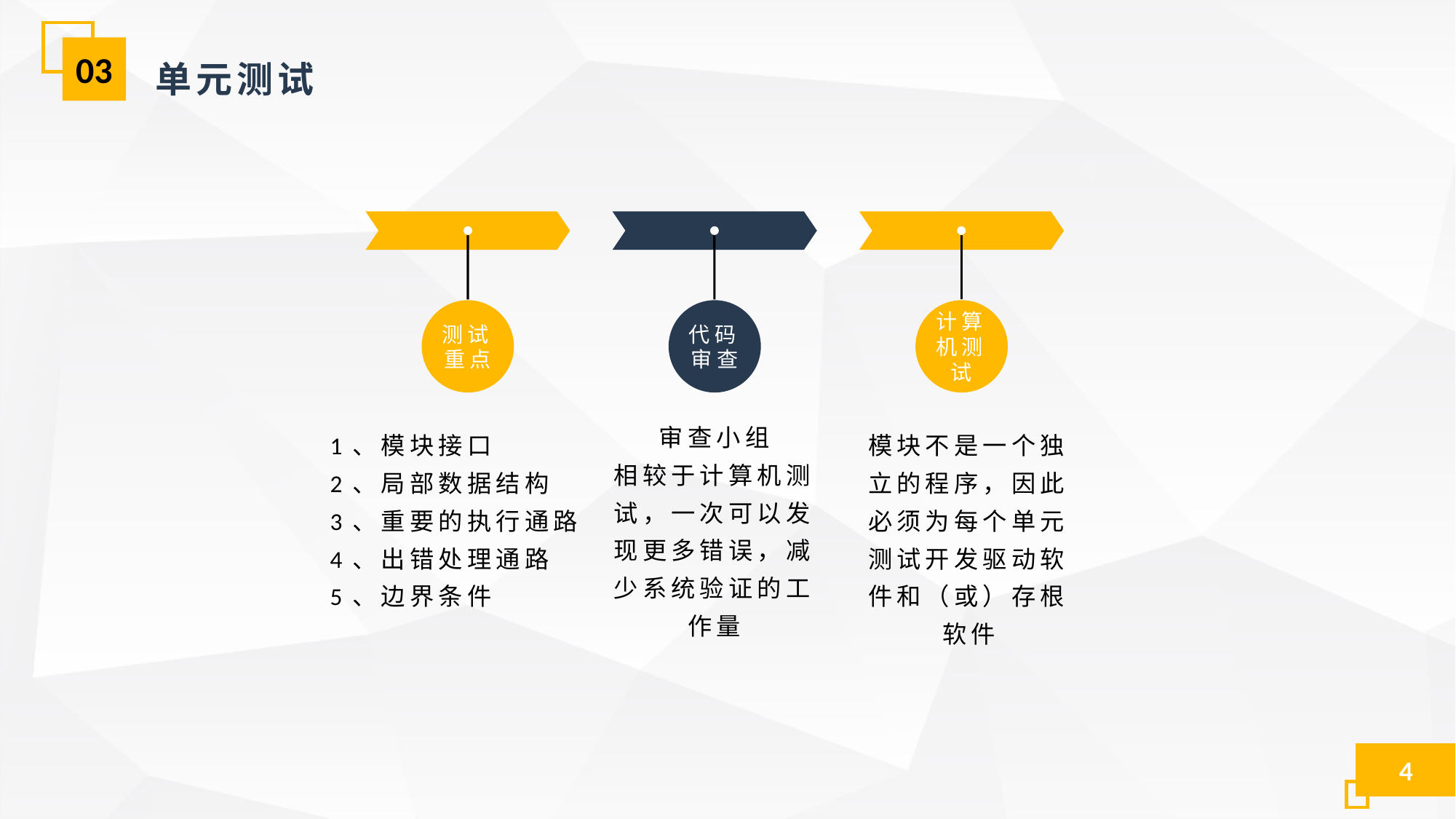

03
单元测试

测试重点

代码审查

计算机测试
审查小组
相较于计算机测试，一次可以发现更多错误，减少系统验证的工作量
1、模块接口
2、局部数据结构
3、重要的执行通路
4、出错处理通路
5、边界条件
模块不是一个独立的程序，因此必须为每个单元测试开发驱动软件和（或）存根软件
4